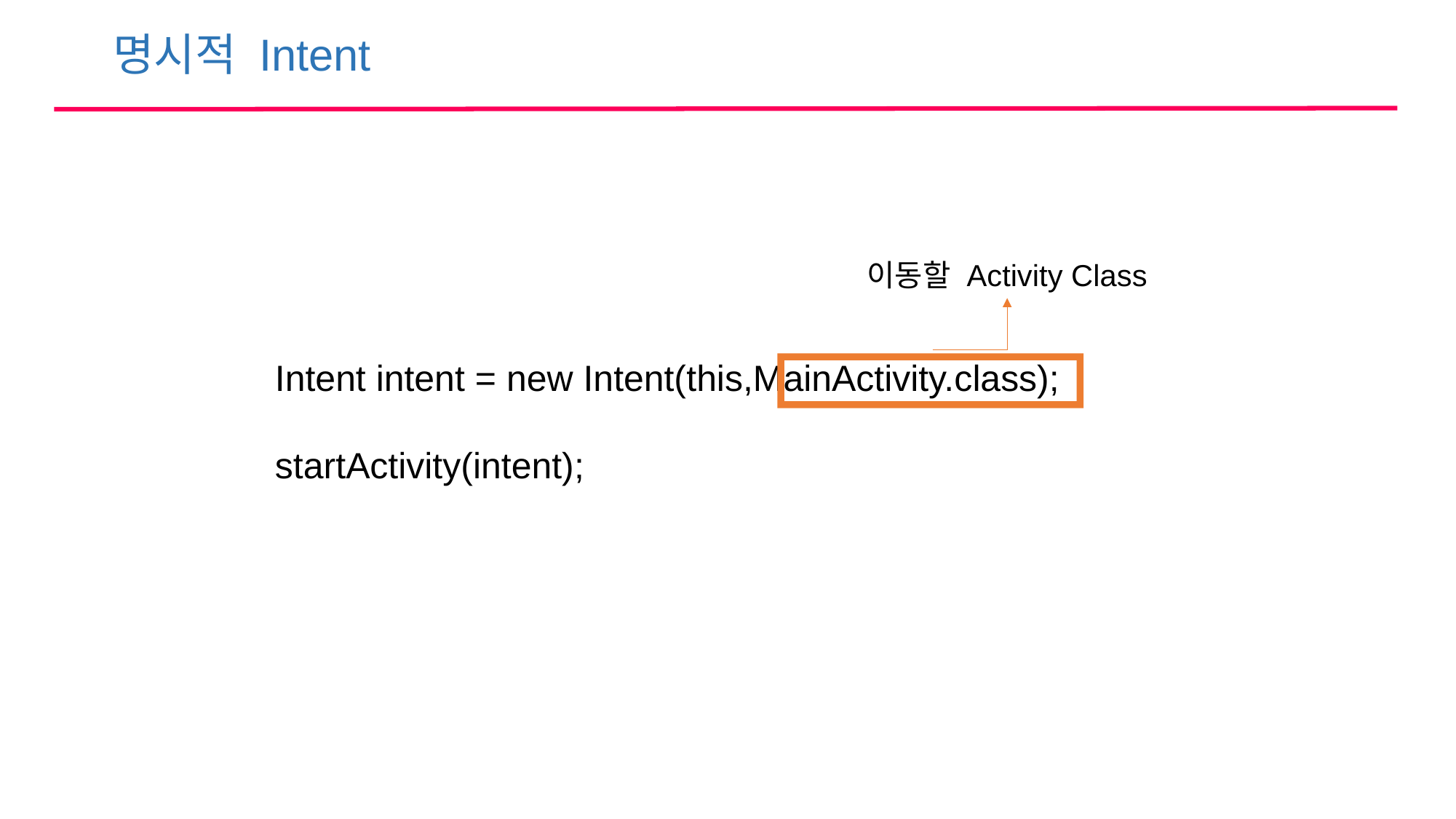

명시적 Intent
이동할 Activity Class
Intent intent = new Intent(this,MainActivity.class);

startActivity(intent);